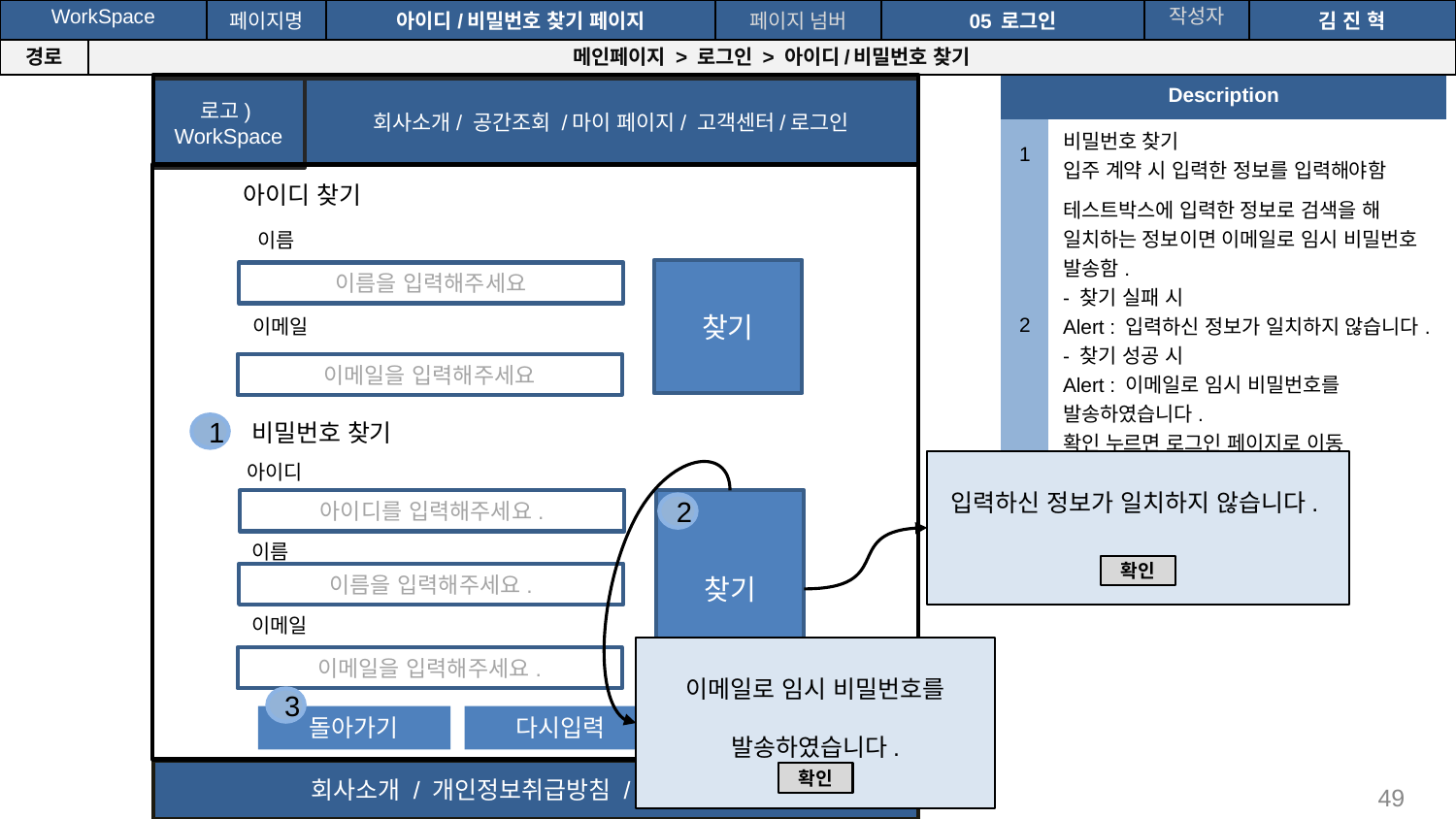

공간(오피스) 대여 시스템
| WorkSpace |  | 페이지명 | 아이디/비밀번호 찾기 페이지 | 페이지 넘버 | 05 로그인 | 작성자 | 김 진 혁 |
| --- | --- | --- | --- | --- | --- | --- | --- |
| 경로 | 메인페이지 > 로그인 > 아이디/비밀번호 찾기 |  |  |  |  |  |  |
| Description |  |
| --- | --- |
| 1 | 비밀번호 찾기 입주 계약 시 입력한 정보를 입력해야함 |
| 2 | 테스트박스에 입력한 정보로 검색을 해 일치하는 정보이면 이메일로 임시 비밀번호 발송함. - 찾기 실패 시 Alert : 입력하신 정보가 일치하지 않습니다. - 찾기 성공 시 Alert : 이메일로 임시 비밀번호를 발송하였습니다. 확인 누르면 로그인 페이지로 이동 |
| 3 | 클릭 시 이전 페이지로 이동 |

회사소개/ 공간조회 /마이 페이지/ 고객센터/로그인
로고)
WorkSpace
회사소개 / 개인정보취급방침 / 이용 약관

아이디 찾기
이름
찾기
이름을 입력해주세요
이메일
이메일을 입력해주세요
비밀번호 찾기
1
입력하신 정보가 일치하지 않습니다.
아이디
찾기
아이디를 입력해주세요.
2
이름
확인
이름을 입력해주세요.
이메일
이메일로 임시 비밀번호를 발송하였습니다.
이메일을 입력해주세요.
3
돌아가기
다시입력
확인
49